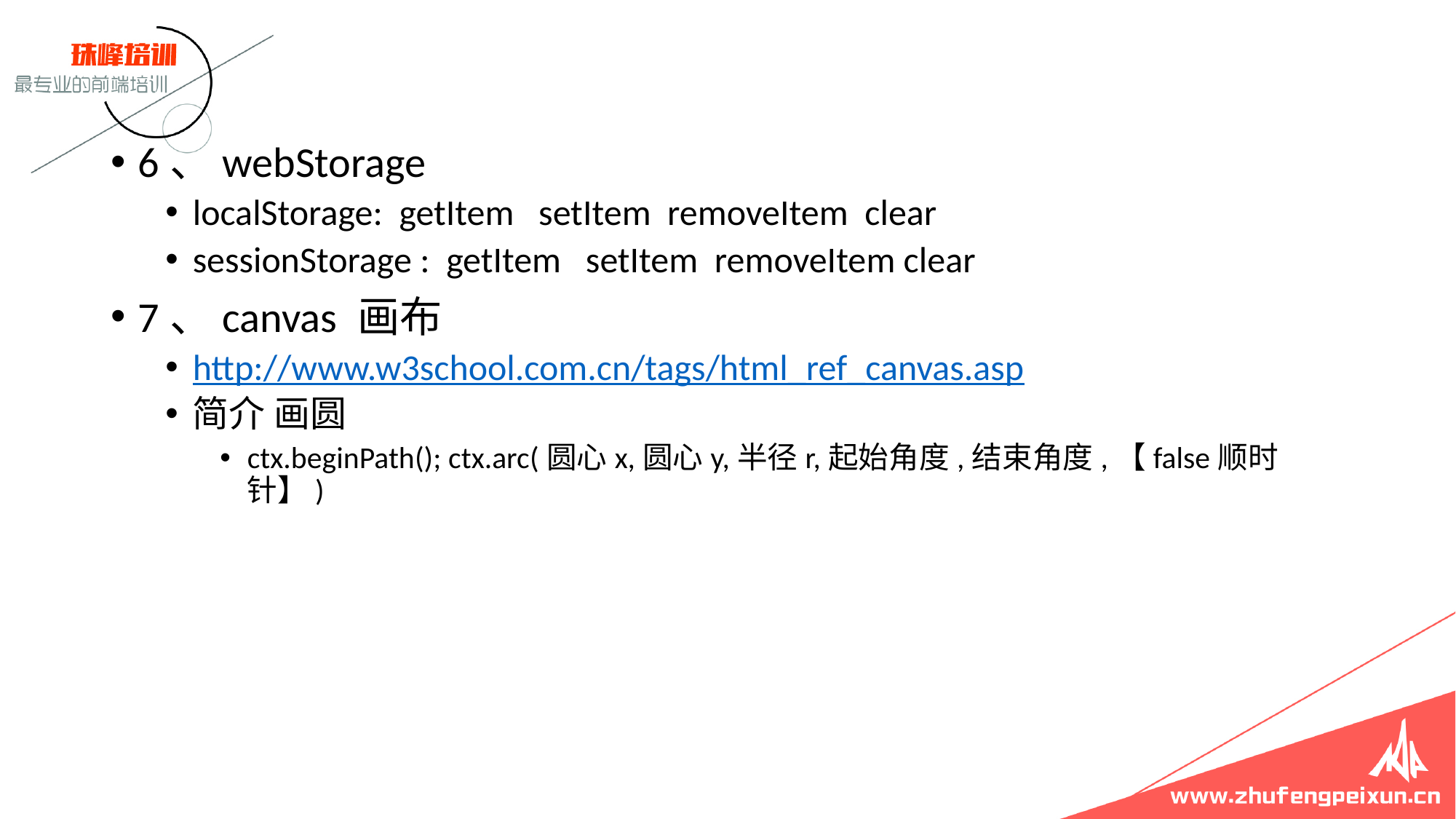

6、webStorage
localStorage:  getItem   setItem  removeItem  clear
sessionStorage :  getItem   setItem  removeItem clear
7、canvas 画布
http://www.w3school.com.cn/tags/html_ref_canvas.asp
简介 画圆
ctx.beginPath(); ctx.arc(圆心x,圆心y,半径r,起始角度,结束角度,【false顺时针】)